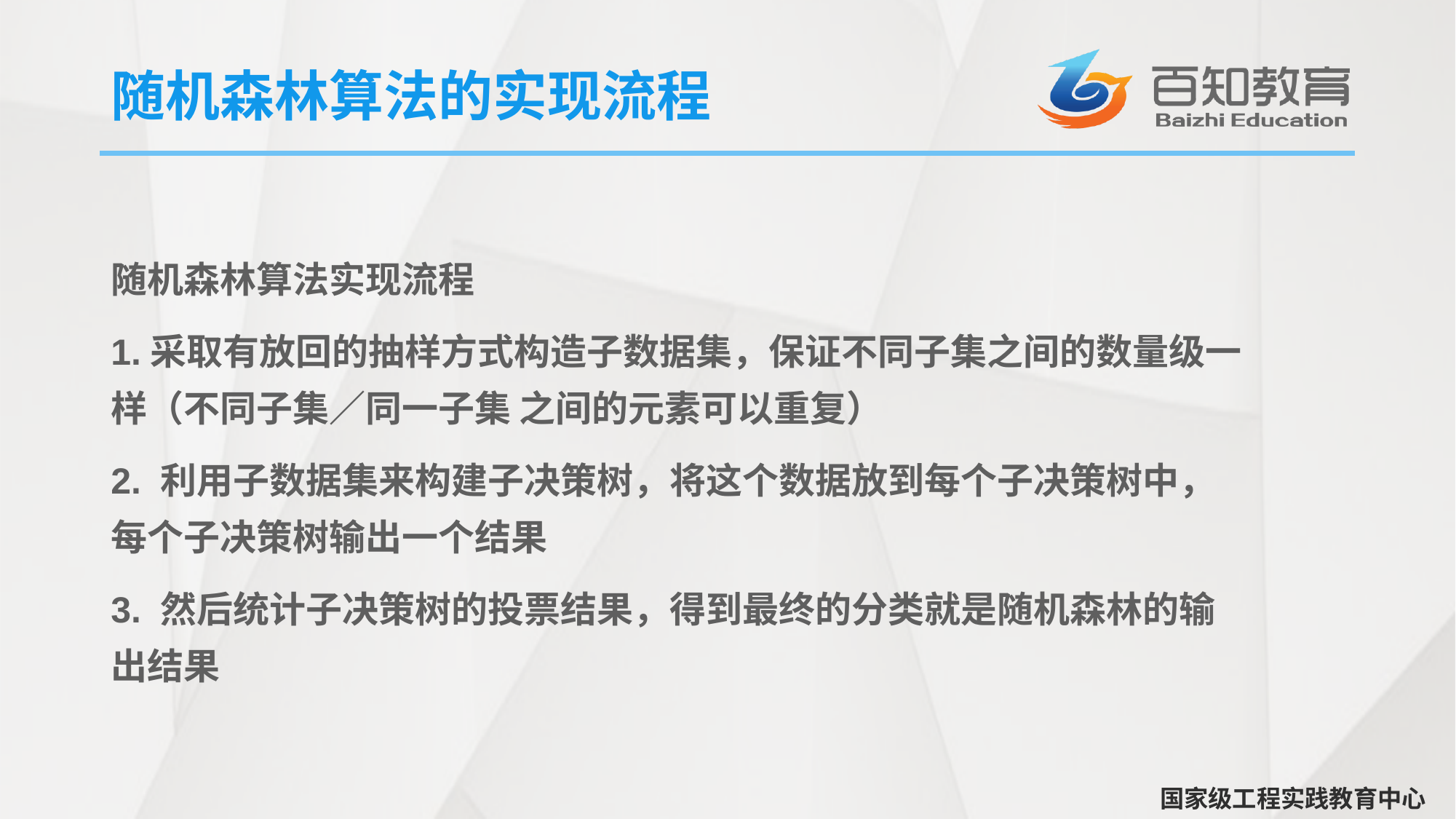

# 随机森林算法的实现流程

随机森林算法实现流程
1.采取有放回的抽样方式构造子数据集，保证不同子集之间的数量级一样（不同子集／同一子集 之间的元素可以重复）
2. 利用子数据集来构建子决策树，将这个数据放到每个子决策树中，每个子决策树输出一个结果
3. 然后统计子决策树的投票结果，得到最终的分类就是随机森林的输出结果